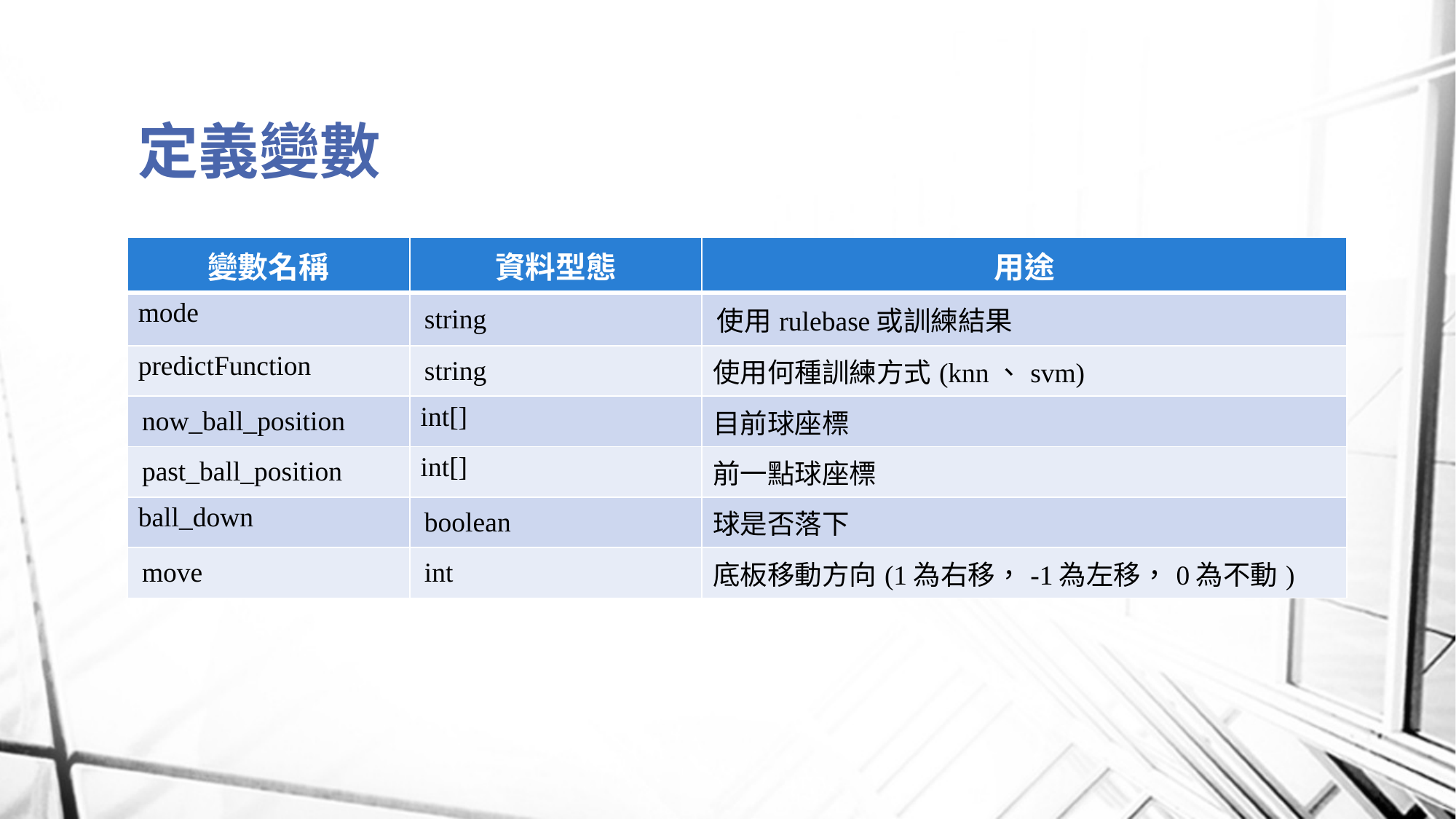

# 定義變數
| 變數名稱 | 資料型態 | 用途 |
| --- | --- | --- |
| mode | string | 使用rulebase或訓練結果 |
| predictFunction | string | 使用何種訓練方式(knn、svm) |
| now\_ball\_position | int[] | 目前球座標 |
| past\_ball\_position | int[] | 前一點球座標 |
| ball\_down | boolean | 球是否落下 |
| move | int | 底板移動方向(1為右移，-1為左移，0為不動) |